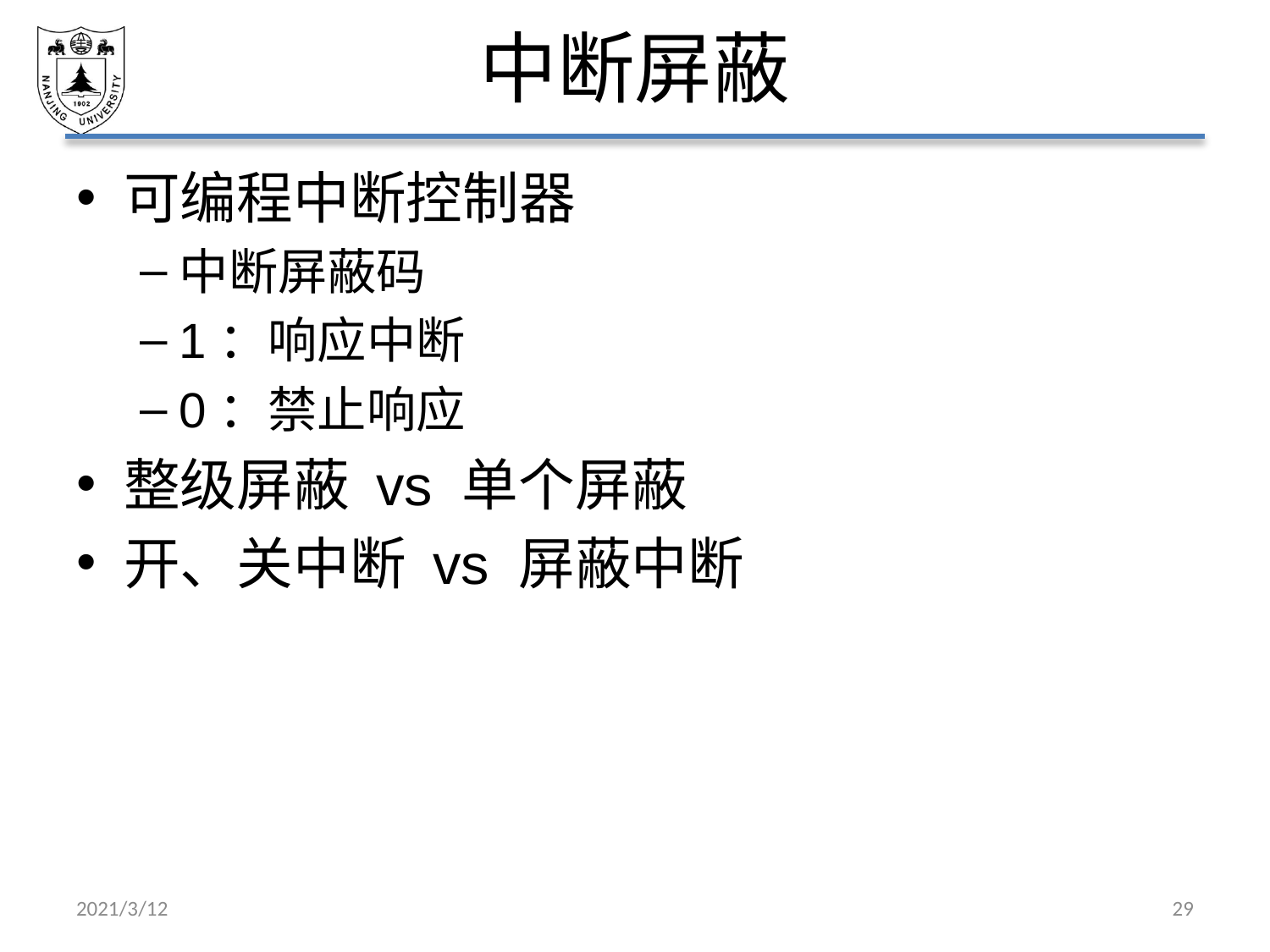

# 中断屏蔽
可编程中断控制器
中断屏蔽码
1：响应中断
0：禁止响应
整级屏蔽 vs 单个屏蔽
开、关中断 vs 屏蔽中断
2021/3/12
29